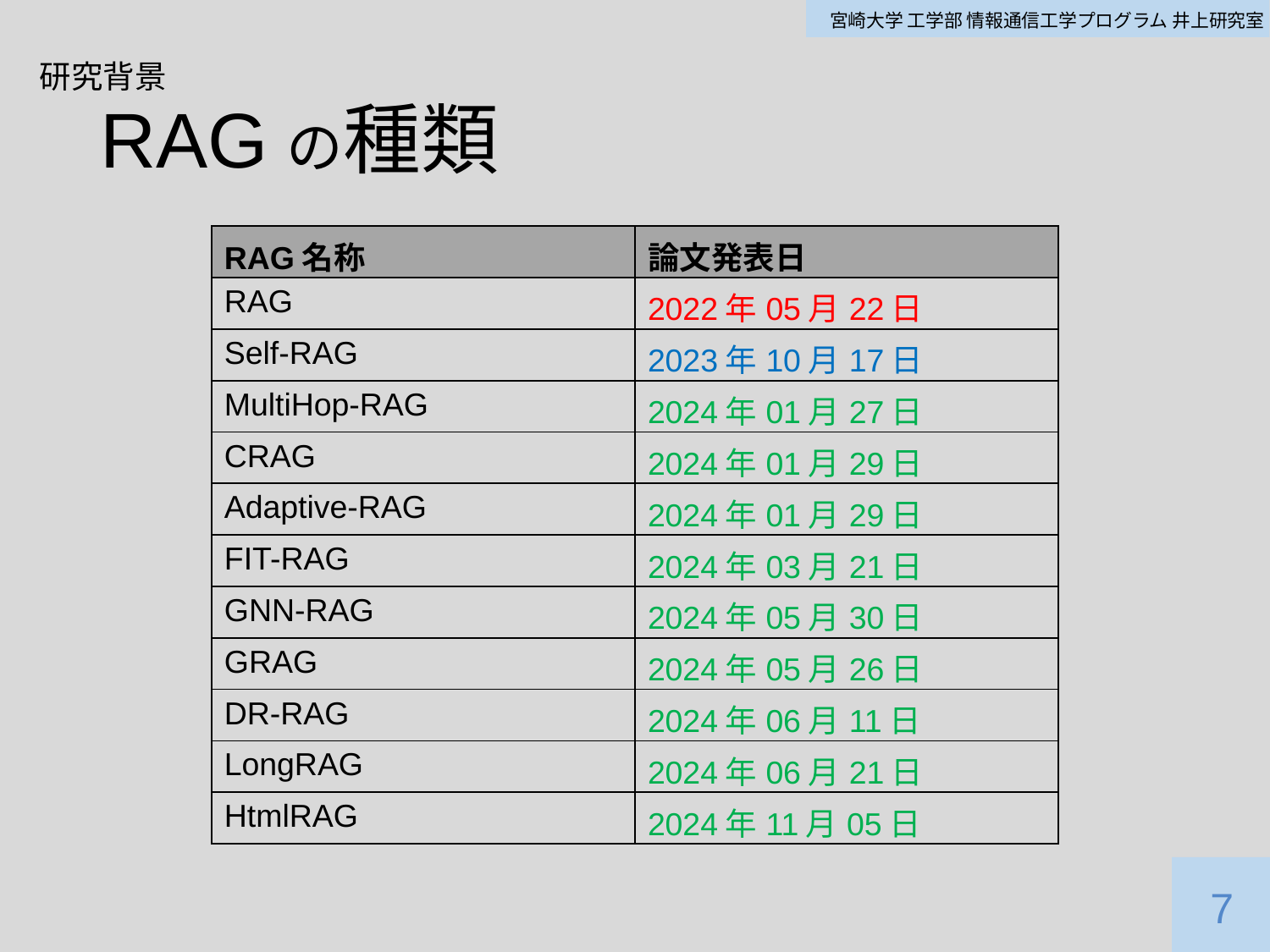

研究背景
# RAGの種類
| RAG名称 | 論文発表日 |
| --- | --- |
| RAG | 2022年05月22日 |
| Self-RAG | 2023年10月17日 |
| MultiHop-RAG | 2024年01月27日 |
| CRAG | 2024年01月29日 |
| Adaptive-RAG | 2024年01月29日 |
| FIT-RAG | 2024年03月21日 |
| GNN-RAG | 2024年05月30日 |
| GRAG | 2024年05月26日 |
| DR-RAG | 2024年06月11日 |
| LongRAG | 2024年06月21日 |
| HtmlRAG | 2024年11月05日 |
7